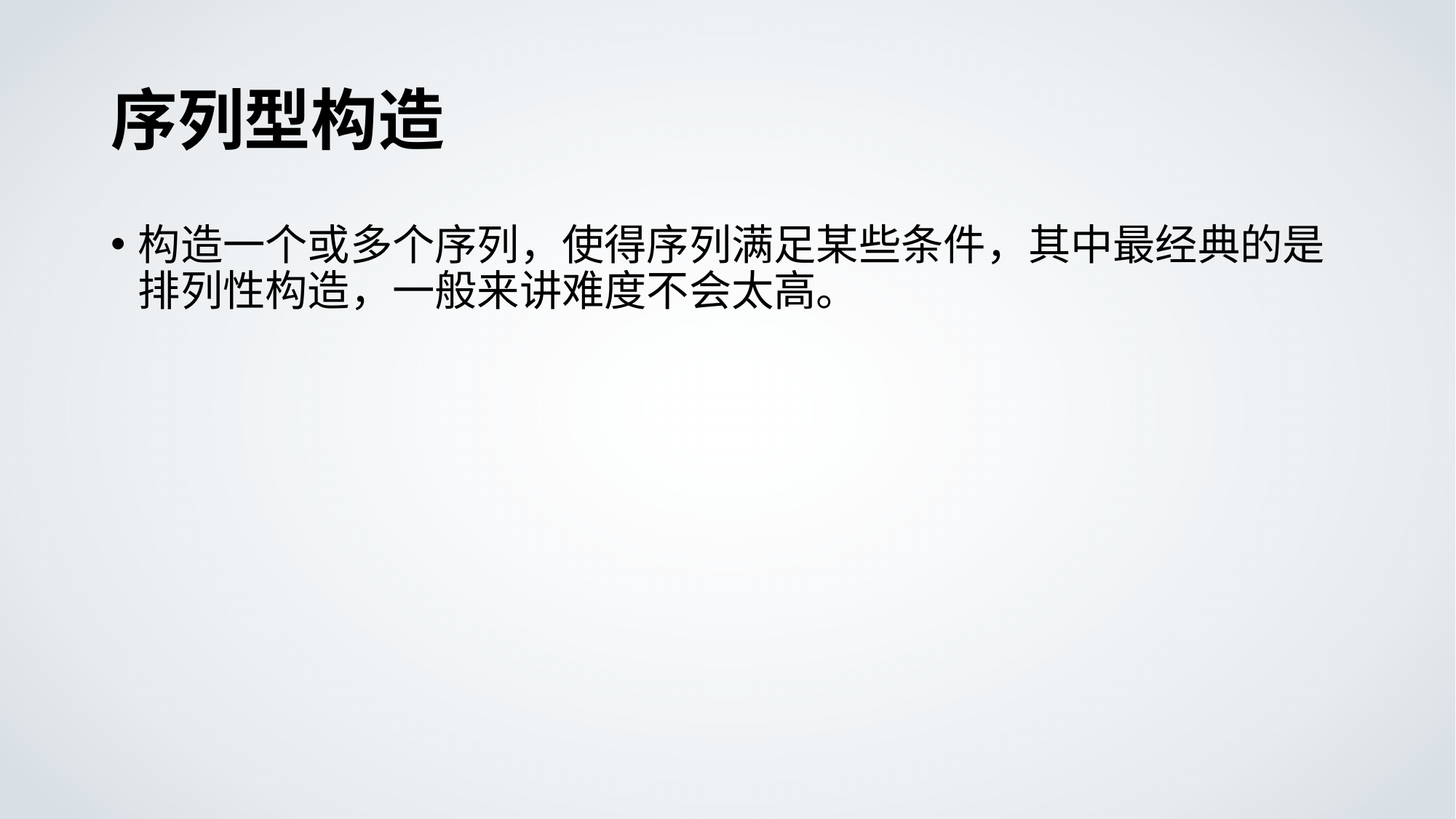

# 序列型构造
构造一个或多个序列，使得序列满足某些条件，其中最经典的是排列性构造，一般来讲难度不会太高。